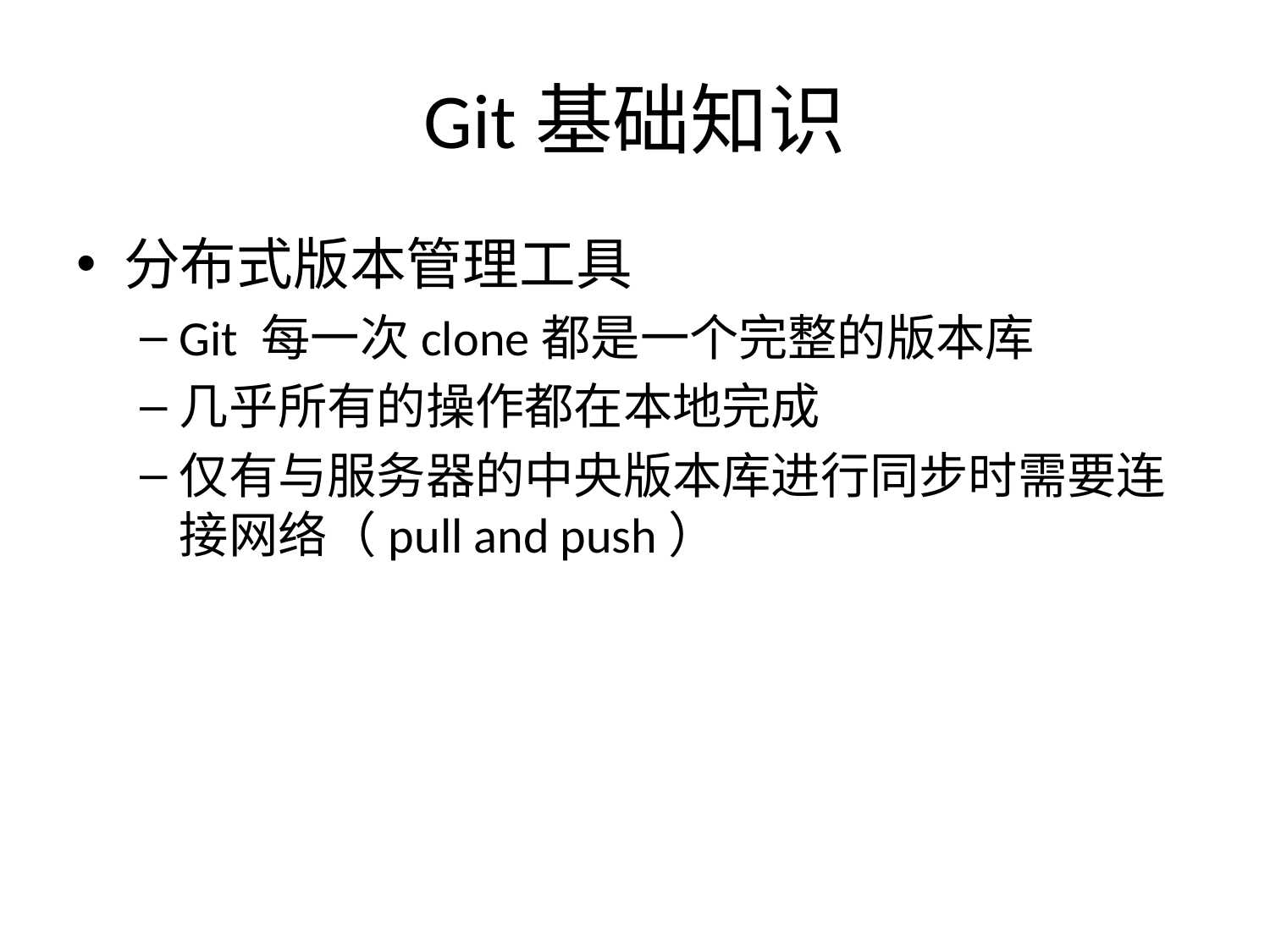

# Git基础知识
分布式版本管理工具
Git 每一次clone都是一个完整的版本库
几乎所有的操作都在本地完成
仅有与服务器的中央版本库进行同步时需要连接网络（pull and push）